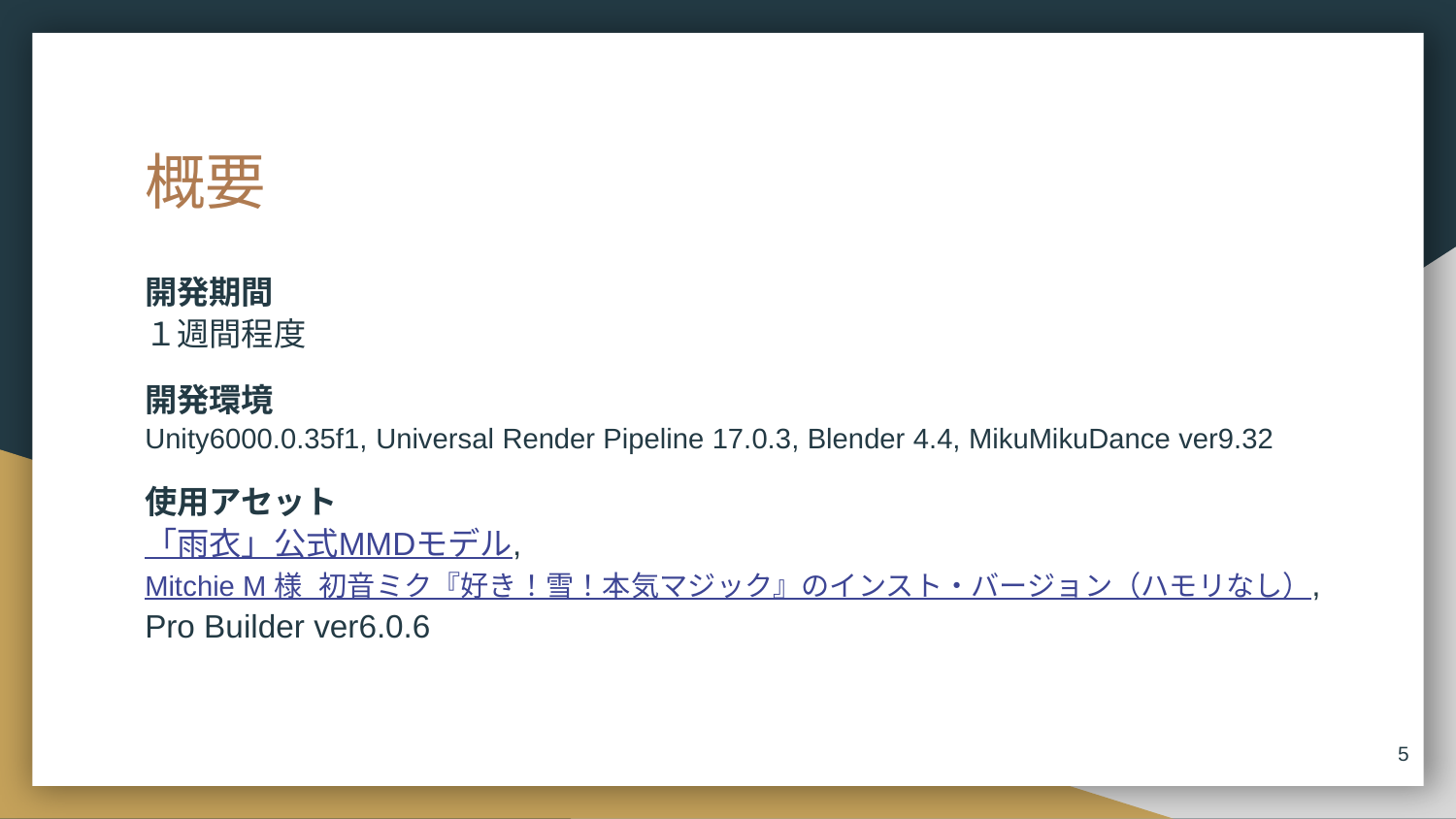

# 概要
開発期間
１週間程度
開発環境
Unity6000.0.35f1, Universal Render Pipeline 17.0.3, Blender 4.4, MikuMikuDance ver9.32
使用アセット
「雨衣」公式MMDモデル,
Mitchie M 様  初音ミク『好き！雪！本気マジック』のインスト・バージョン（ハモリなし）,
Pro Builder ver6.0.6
5